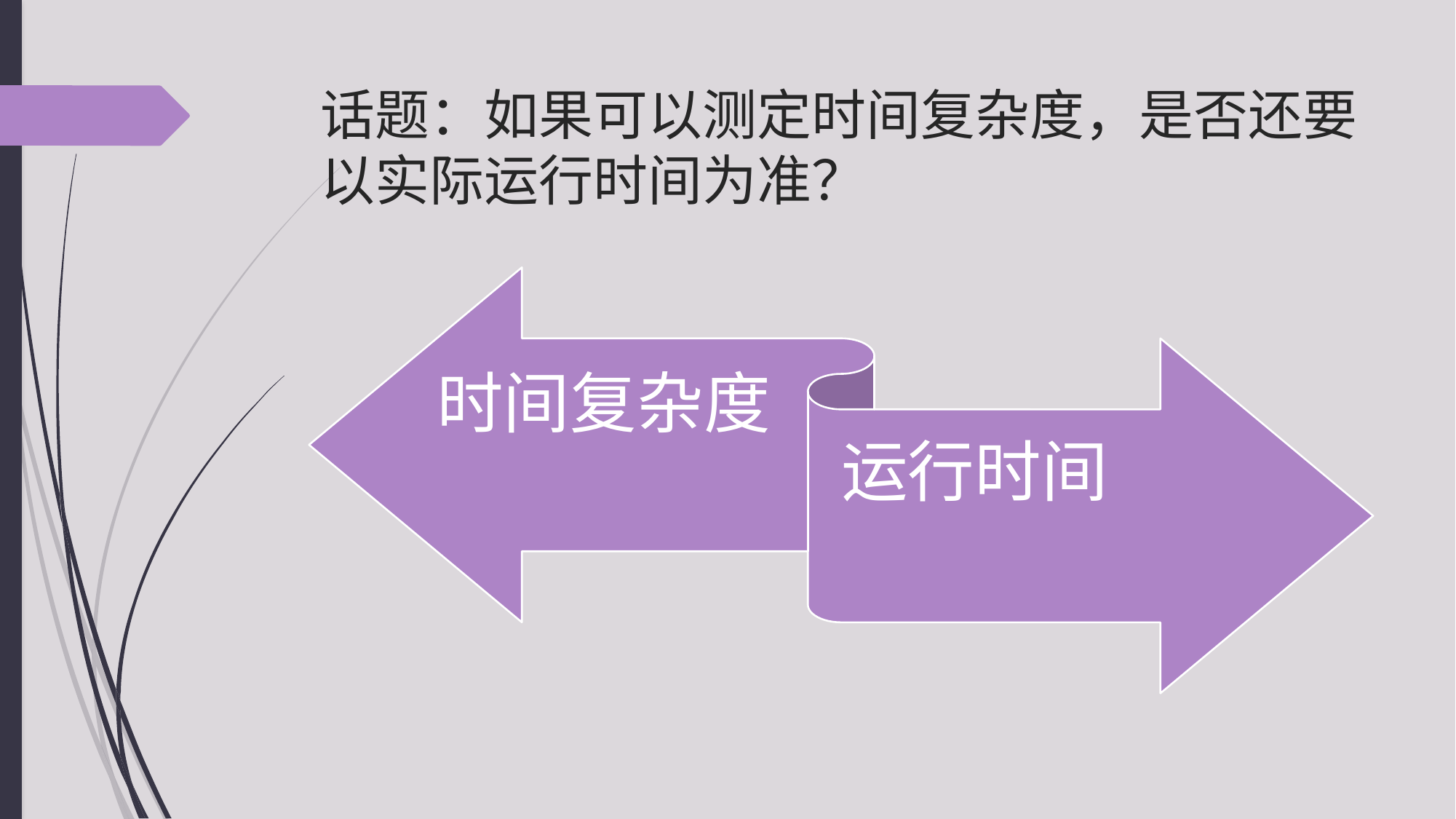

# 话题：如果可以测定时间复杂度，是否还要以实际运行时间为准？
时间复杂度

运行时间